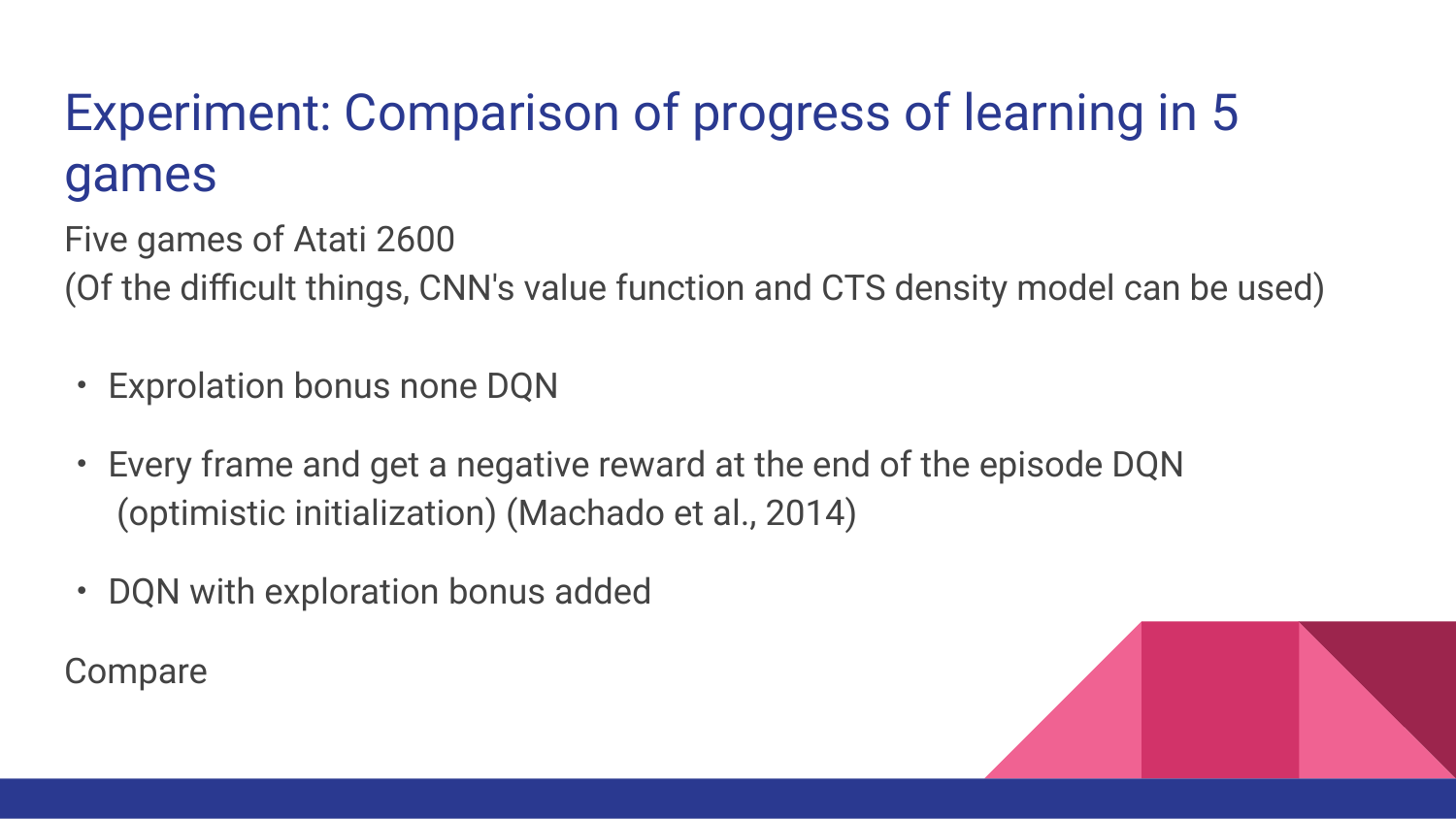

# Experiment: Comparison of progress of learning in 5 games
Five games of Atati 2600
(Of the difficult things, CNN's value function and CTS density model can be used)
・Exprolation bonus none DQN
・Every frame and get a negative reward at the end of the episode DQN
　 (optimistic initialization) (Machado et al., 2014)
・DQN with exploration bonus added
Compare